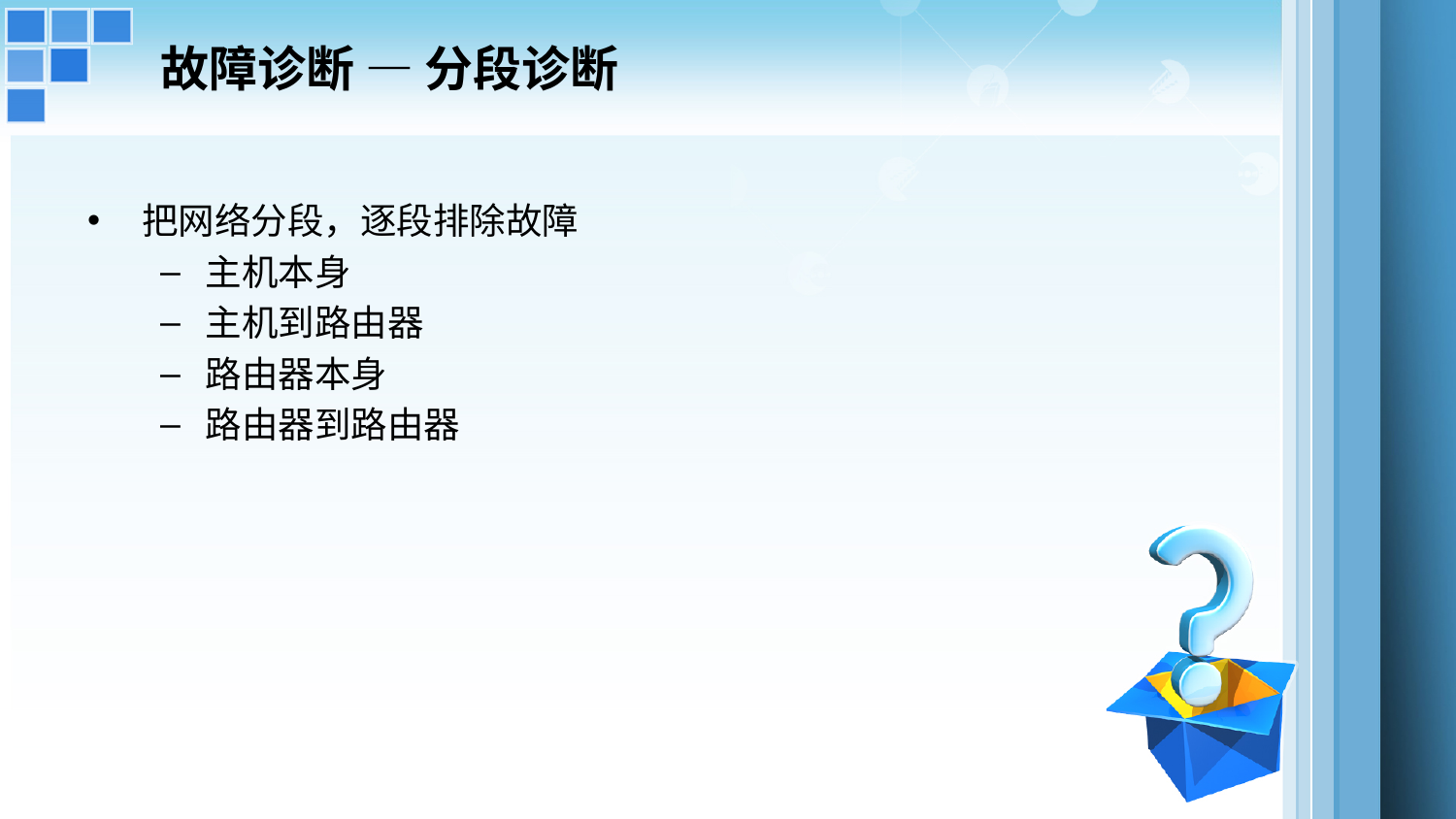

故障诊断 — 分段诊断
把网络分段，逐段排除故障
主机本身
主机到路由器
路由器本身
路由器到路由器